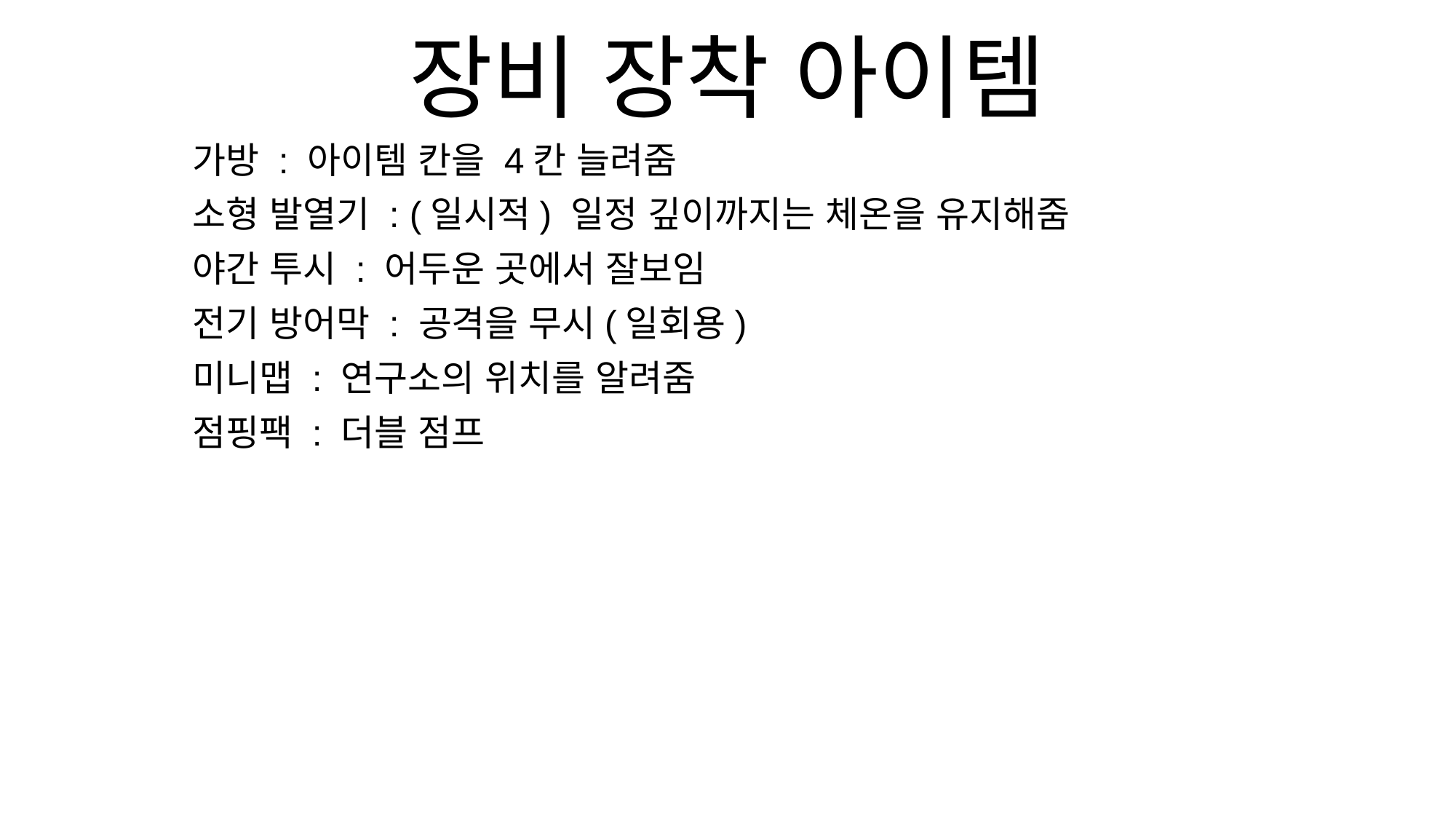

# 장비 장착 아이템
가방 : 아이템 칸을 4칸 늘려줌
소형 발열기 : (일시적) 일정 깊이까지는 체온을 유지해줌
야간 투시 : 어두운 곳에서 잘보임
전기 방어막 : 공격을 무시(일회용)
미니맵 : 연구소의 위치를 알려줌
점핑팩 : 더블 점프